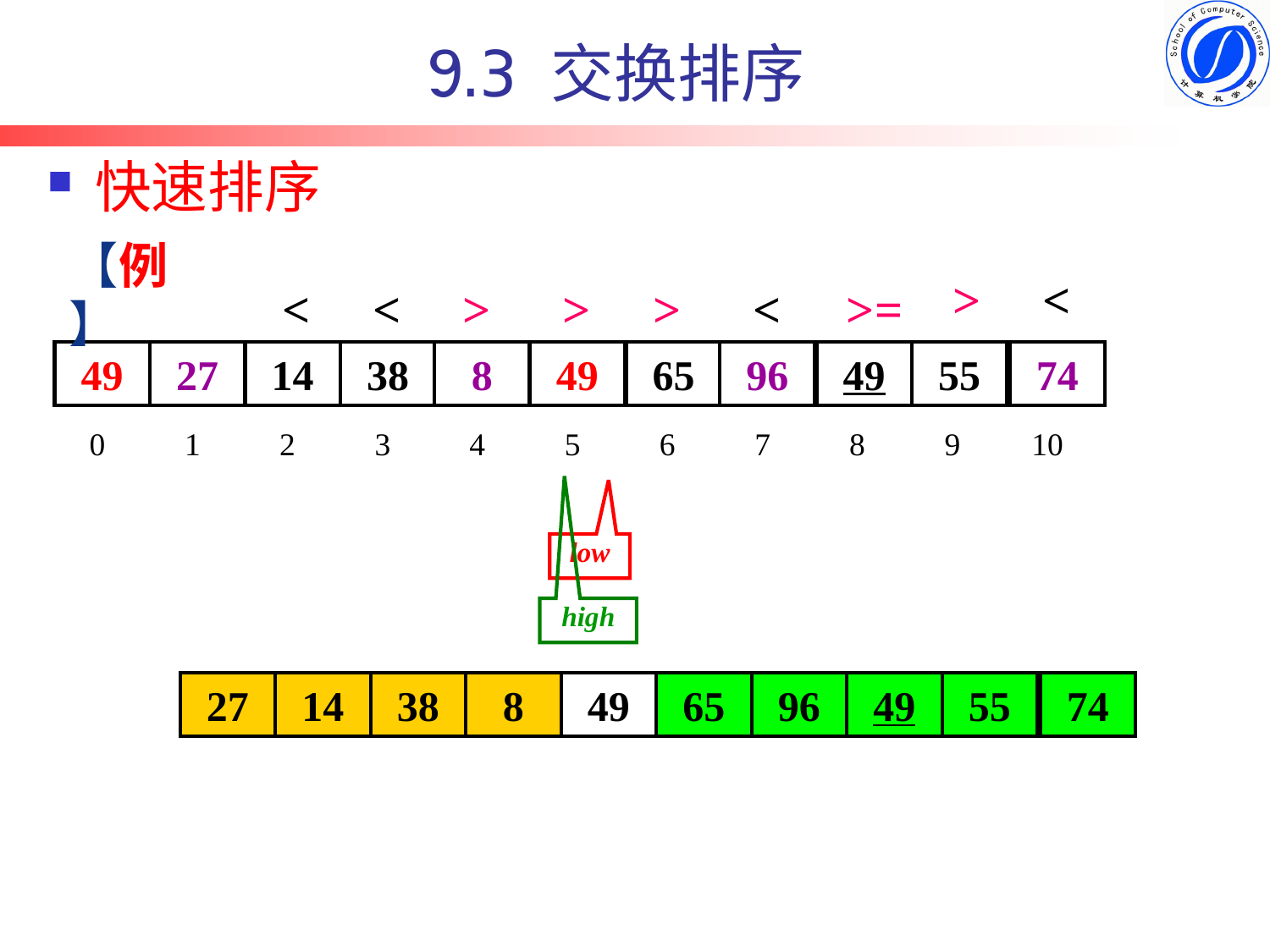

# 9.3 交换排序
快速排序
【例】
>
<
<
<
>
>
>
<
>=
49
49
27
14
38
8
74
49
96
65
96
8
49
55
27
74
0
1
2
3
4
5
6
7
8
9
10

low
low
low
low
high
high
high
high
low
high
high
27
14
38
8
49
65
96
49
55
74